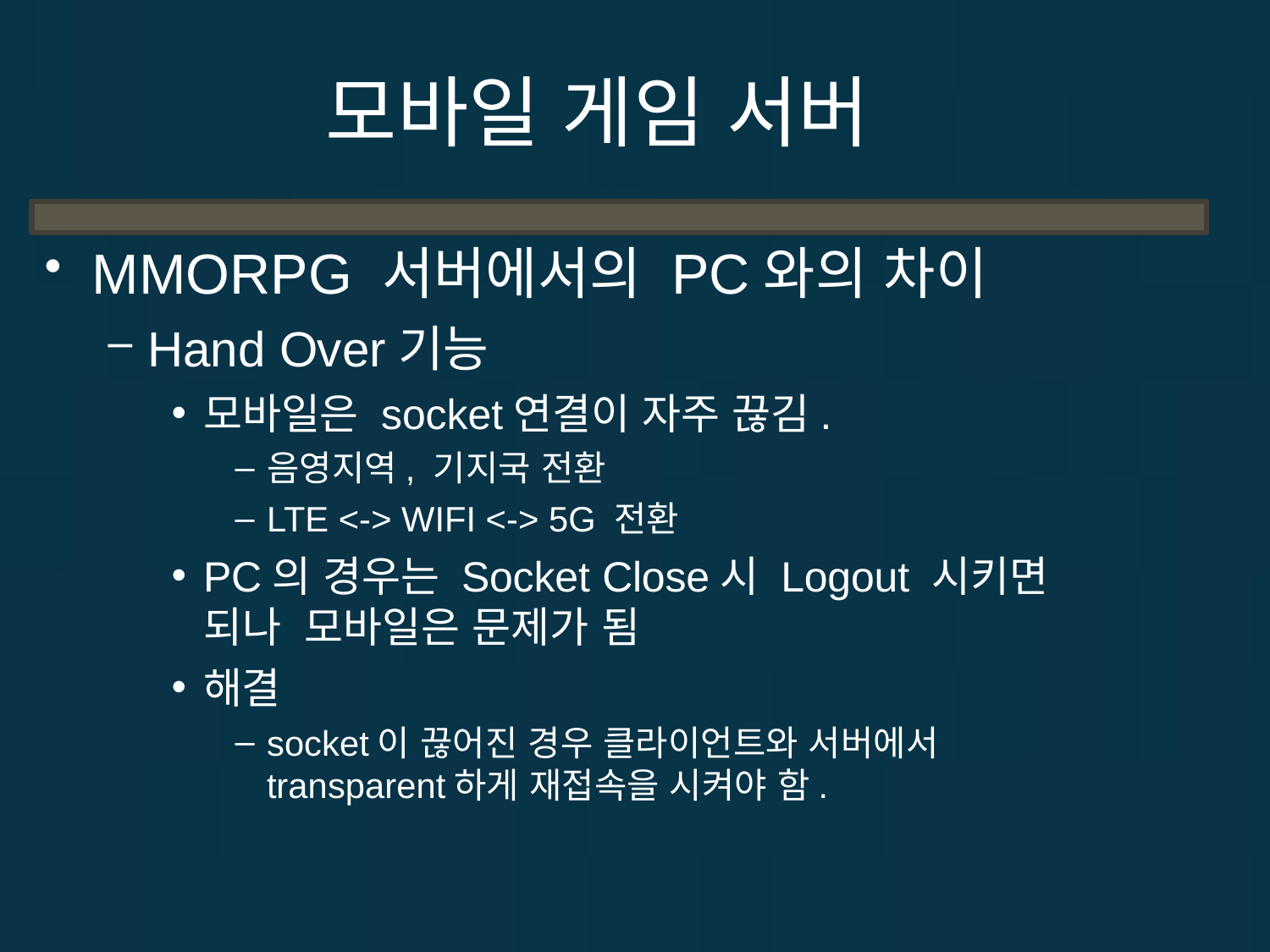

# 모바일 게임 서버

MMORPG 서버에서의 PC와의 차이
Hand Over기능
모바일은 socket연결이 자주 끊김.
음영지역, 기지국 전환
LTE <-> WIFI <-> 5G 전환
PC의 경우는 Socket Close시 Logout 시키면 되나  모바일은 문제가 됨
해결
socket이 끊어진 경우 클라이언트와 서버에서
transparent하게 재접속을 시켜야 함.